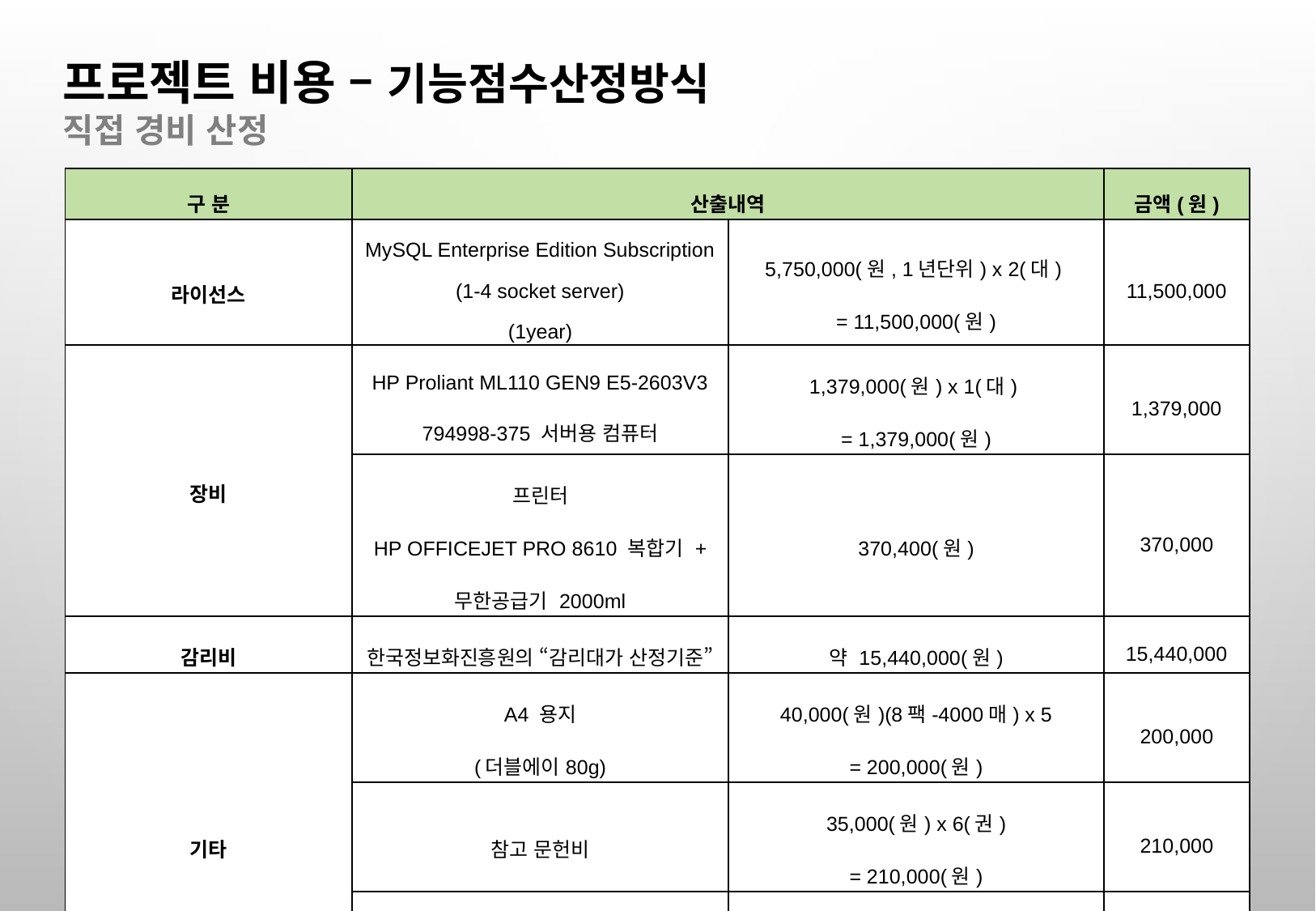

프로젝트 비용 – 기능점수산정방식
직접 경비 산정
| 구 분 | 산출내역 |  | 금액(원) |
| --- | --- | --- | --- |
| 라이선스 | MySQL Enterprise Edition Subscription (1-4 socket server) (1year) | 5,750,000(원, 1년단위) x 2(대) = 11,500,000(원) | 11,500,000 |
| 장비 | HP Proliant ML110 GEN9 E5-2603V3 794998-375 서버용 컴퓨터 | 1,379,000(원) x 1(대) = 1,379,000(원) | 1,379,000 |
|  | 프린터 HP OFFICEJET PRO 8610 복합기 + 무한공급기 2000ml | 370,400(원) | 370,000 |
| 감리비 | 한국정보화진흥원의 “감리대가 산정기준” | 약 15,440,000(원) | 15,440,000 |
| 기타 | A4 용지 (더블에이80g) | 40,000(원)(8팩-4000매) x 5 = 200,000(원) | 200,000 |
|  | 참고 문헌비 | 35,000(원) x 6(권) = 210,000(원) | 210,000 |
|  | 회의비 | 60000(원) x 10(주) x 2(회) = 1200,000(원) | 1,200,000 |
| 합 계 |  |  | 30,299,000 |
28